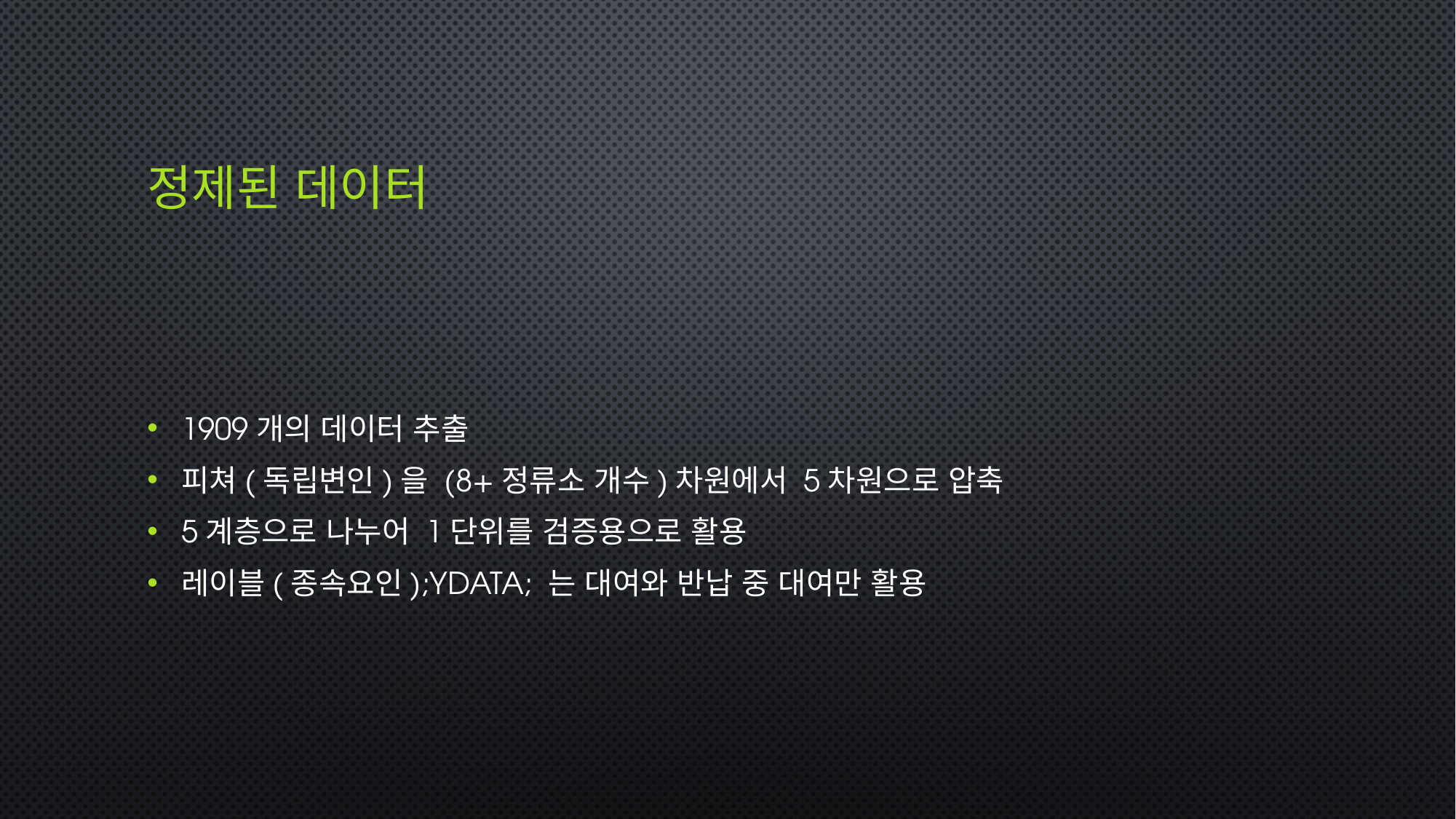

# 정제된 데이터
1909개의 데이터 추출
피쳐(독립변인)을 (8+정류소 개수)차원에서 5차원으로 압축
5계층으로 나누어 1단위를 검증용으로 활용
레이블(종속요인);ydata; 는 대여와 반납 중 대여만 활용